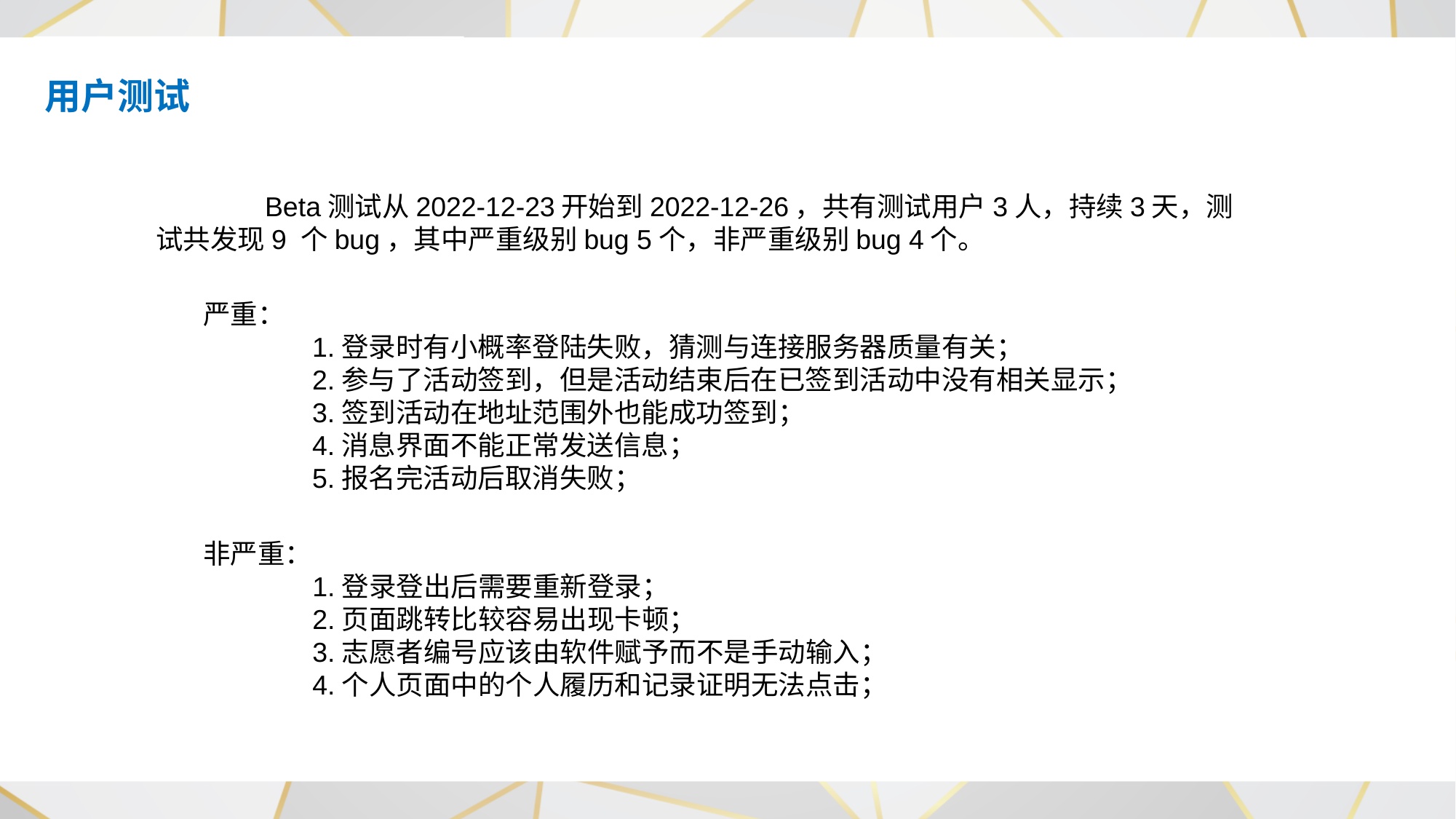

用户测试
	Beta测试从2022-12-23开始到2022-12-26，共有测试用户3人，持续3天，测试共发现9 个bug，其中严重级别bug 5个，非严重级别bug 4个。
严重：
	1.登录时有小概率登陆失败，猜测与连接服务器质量有关；
	2.参与了活动签到，但是活动结束后在已签到活动中没有相关显示；
	3.签到活动在地址范围外也能成功签到；
	4.消息界面不能正常发送信息；
	5.报名完活动后取消失败；
非严重：
	1.登录登出后需要重新登录；
	2.页面跳转比较容易出现卡顿；
	3.志愿者编号应该由软件赋予而不是手动输入；
	4.个人页面中的个人履历和记录证明无法点击；